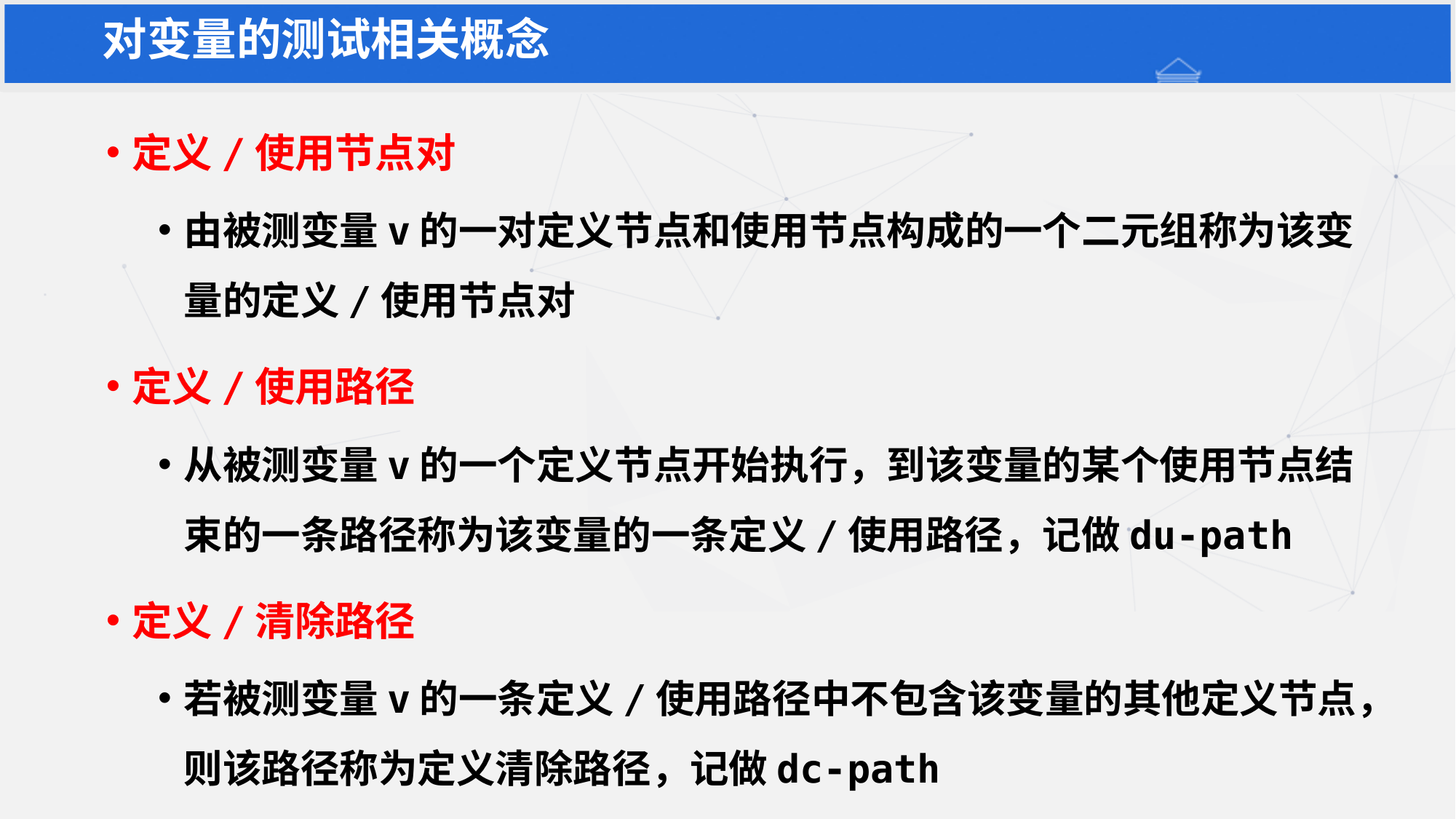

对变量的测试相关概念
定义/使用节点对
由被测变量v的一对定义节点和使用节点构成的一个二元组称为该变量的定义/使用节点对
定义/使用路径
从被测变量v的一个定义节点开始执行，到该变量的某个使用节点结束的一条路径称为该变量的一条定义/使用路径，记做du-path
定义/清除路径
若被测变量v的一条定义/使用路径中不包含该变量的其他定义节点，则该路径称为定义清除路径，记做dc-path